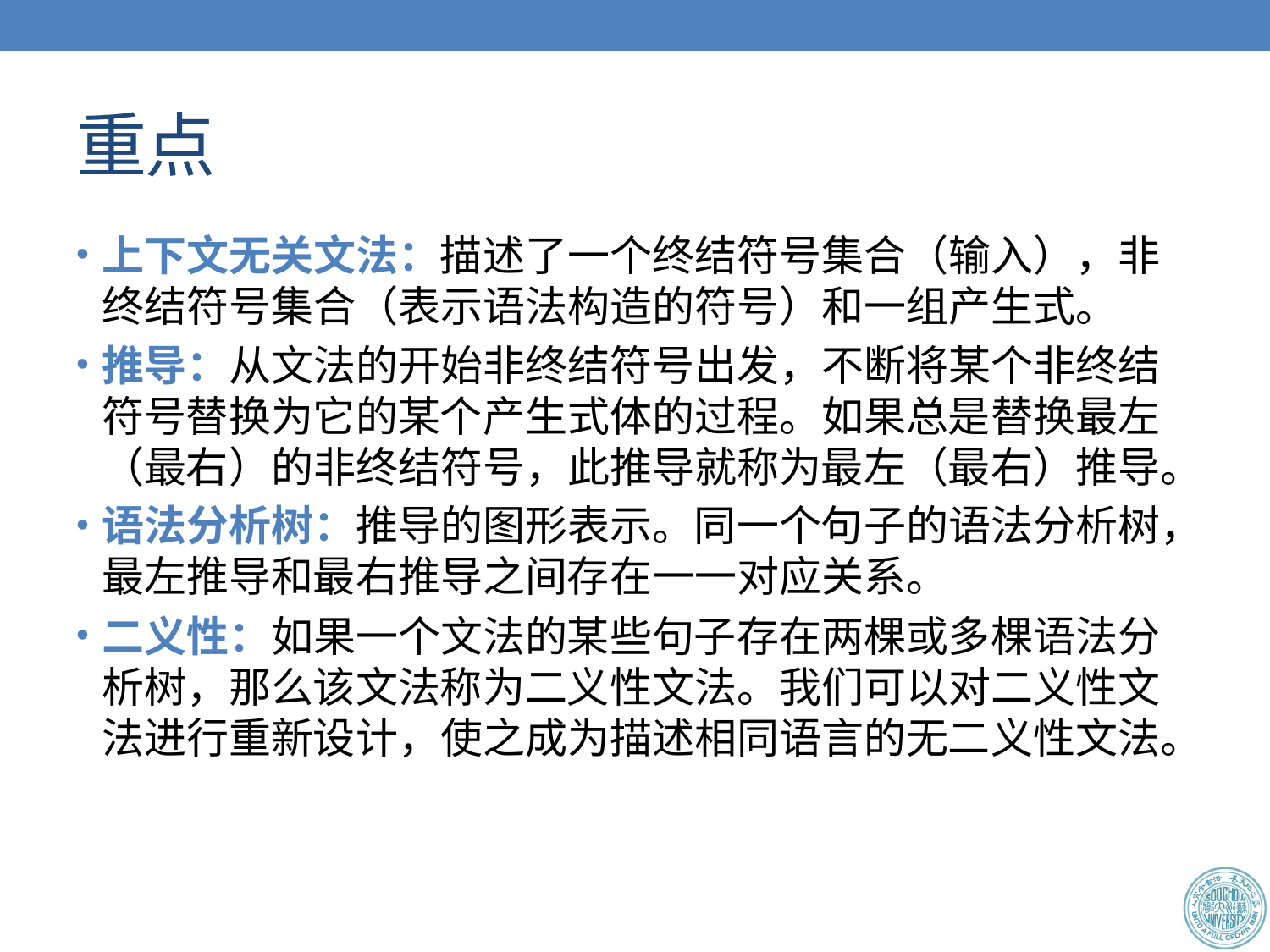

# 重点
上下文无关文法：描述了一个终结符号集合（输入），非终结符号集合（表示语法构造的符号）和一组产生式。
推导：从文法的开始非终结符号出发，不断将某个非终结符号替换为它的某个产生式体的过程。如果总是替换最左（最右）的非终结符号，此推导就称为最左（最右）推导。
语法分析树：推导的图形表示。同一个句子的语法分析树，最左推导和最右推导之间存在一一对应关系。
二义性：如果一个文法的某些句子存在两棵或多棵语法分析树，那么该文法称为二义性文法。我们可以对二义性文法进行重新设计，使之成为描述相同语言的无二义性文法。